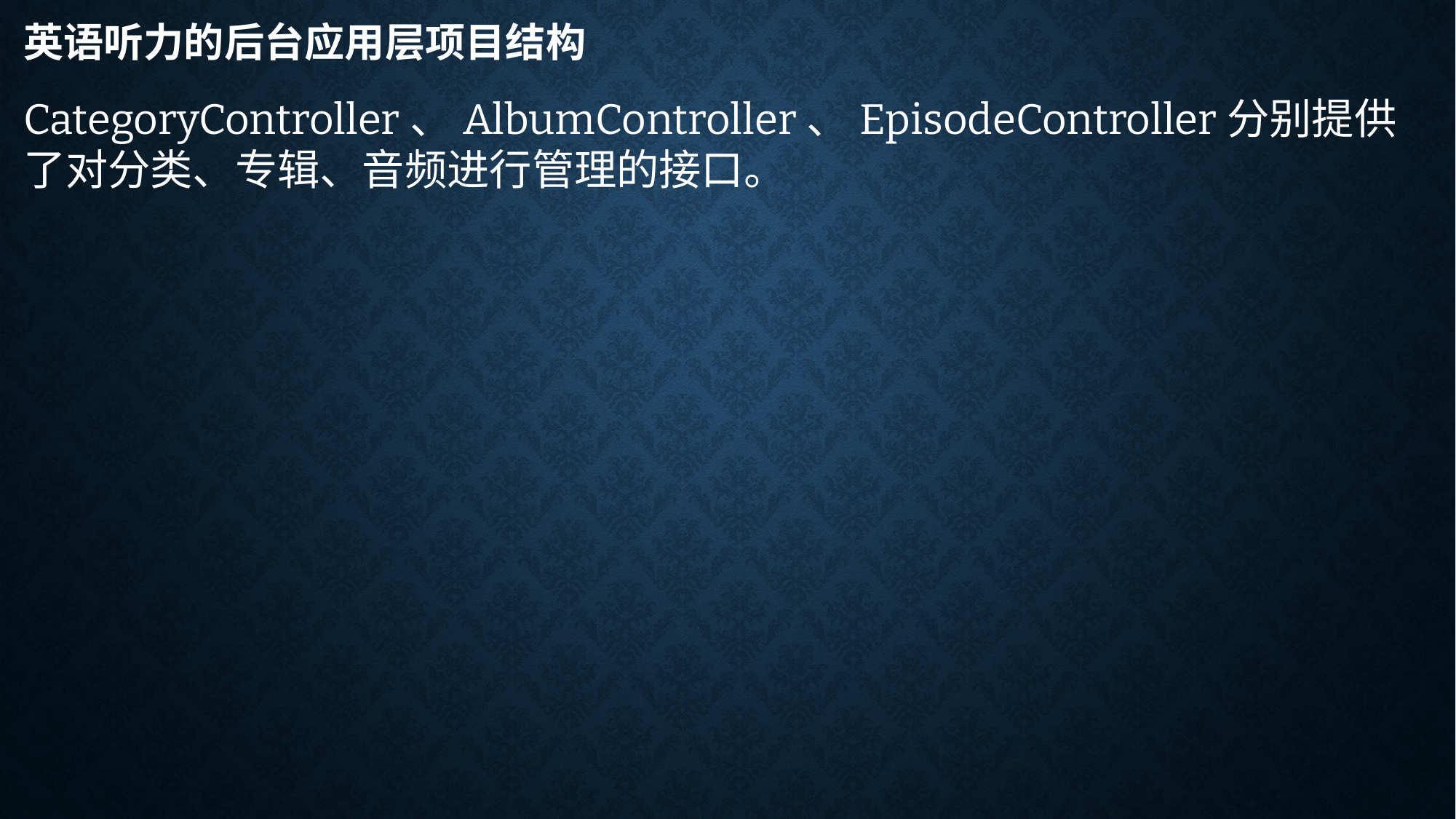

# 英语听力的后台应用层项目结构
CategoryController、AlbumController、EpisodeController分别提供了对分类、专辑、音频进行管理的接口。